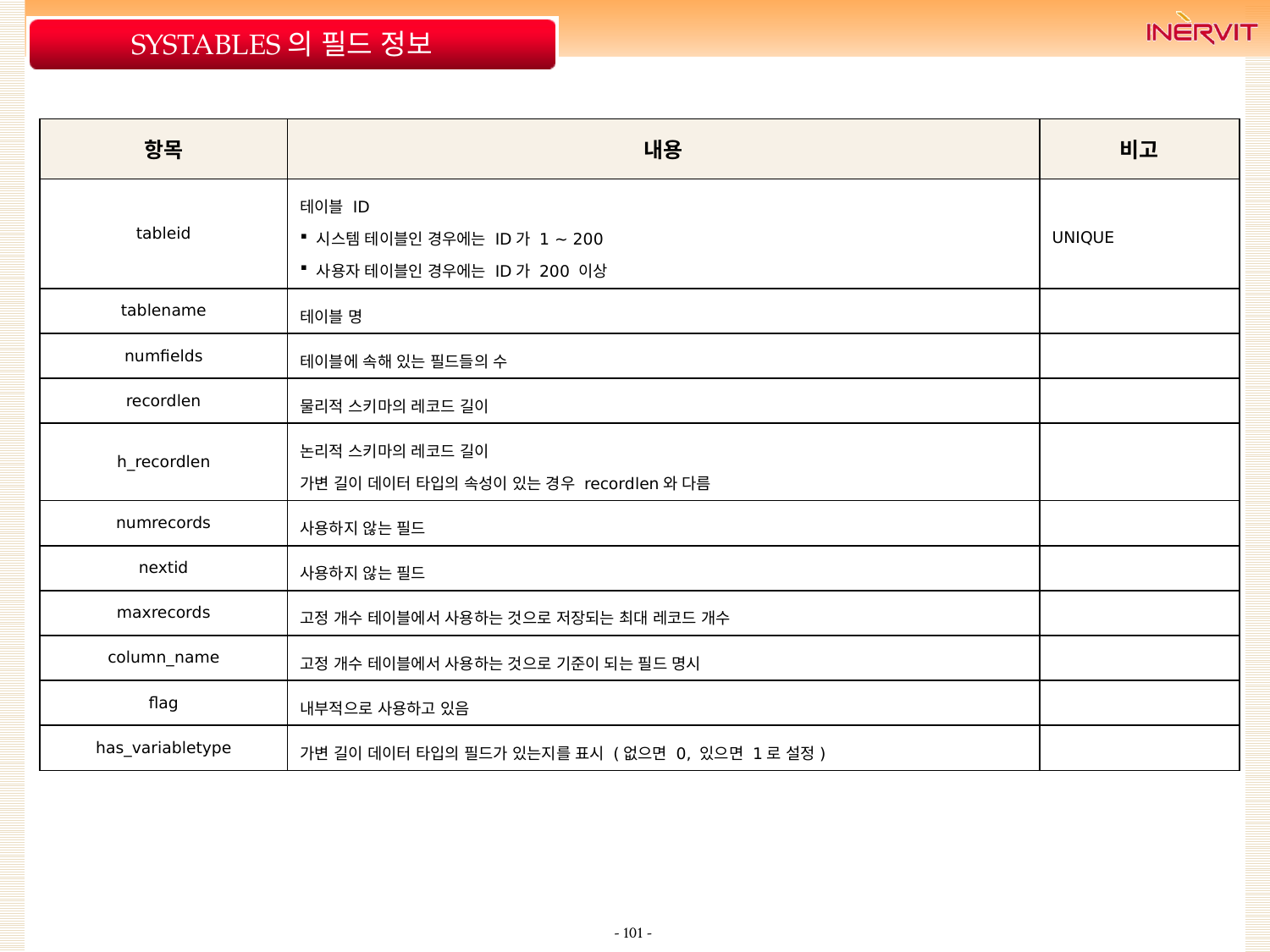

# SYSTABLES의 필드 정보
| 항목 | 내용 | 비고 |
| --- | --- | --- |
| tableid | 테이블 ID 시스템 테이블인 경우에는 ID가 1 ~ 200 사용자 테이블인 경우에는 ID가 200 이상 | UNIQUE |
| tablename | 테이블 명 |  |
| numfields | 테이블에 속해 있는 필드들의 수 |  |
| recordlen | 물리적 스키마의 레코드 길이 |  |
| h\_recordlen | 논리적 스키마의 레코드 길이 가변 길이 데이터 타입의 속성이 있는 경우 recordlen와 다름 |  |
| numrecords | 사용하지 않는 필드 |  |
| nextid | 사용하지 않는 필드 |  |
| maxrecords | 고정 개수 테이블에서 사용하는 것으로 저장되는 최대 레코드 개수 |  |
| column\_name | 고정 개수 테이블에서 사용하는 것으로 기준이 되는 필드 명시 |  |
| flag | 내부적으로 사용하고 있음 |  |
| has\_variabletype | 가변 길이 데이터 타입의 필드가 있는지를 표시 (없으면 0, 있으면 1로 설정) |  |
- 101 -